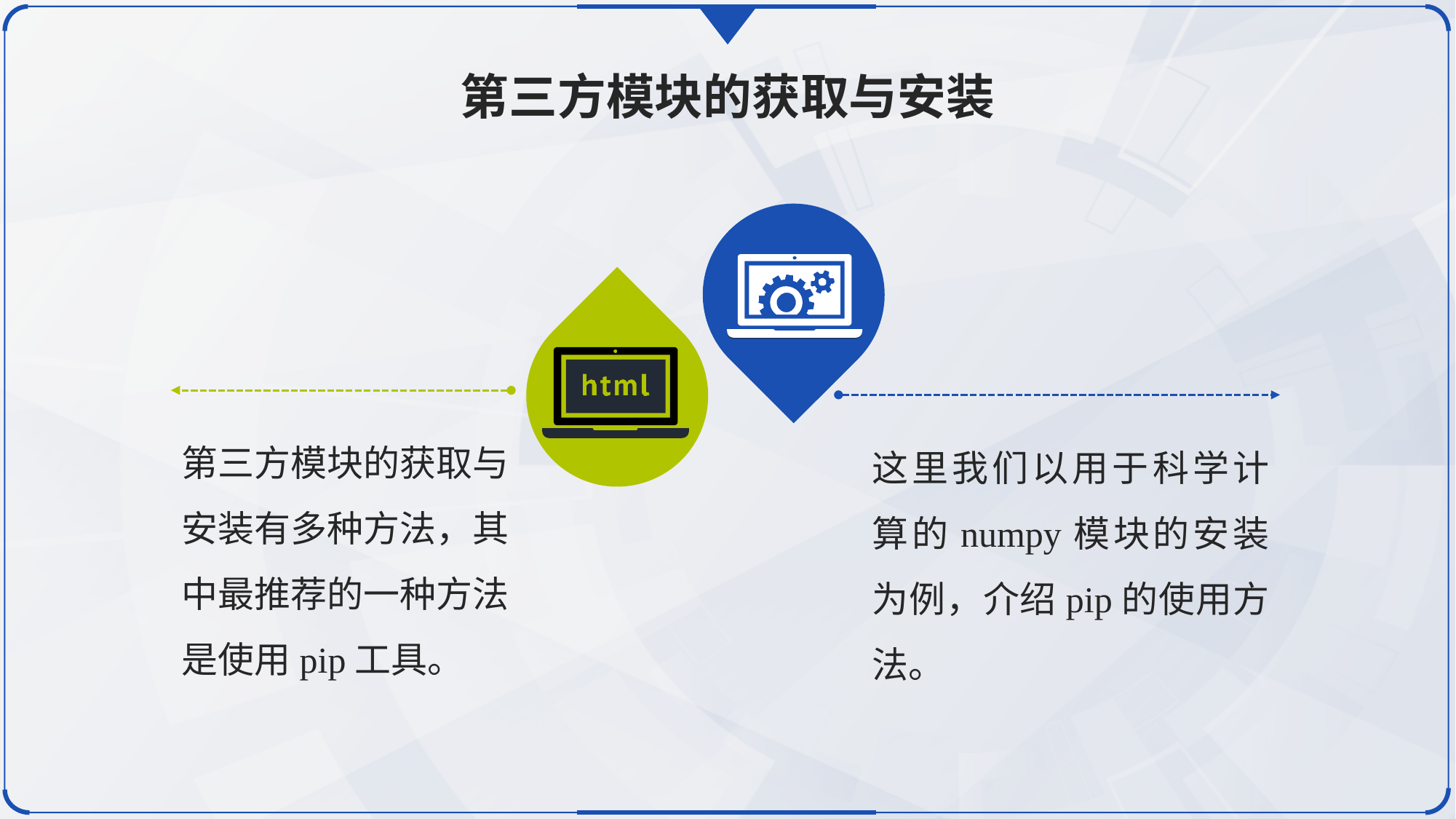

第三方模块的获取与安装

第三方模块的获取与安装有多种方法，其中最推荐的一种方法是使用pip工具。
这里我们以用于科学计算的numpy模块的安装为例，介绍pip的使用方法。